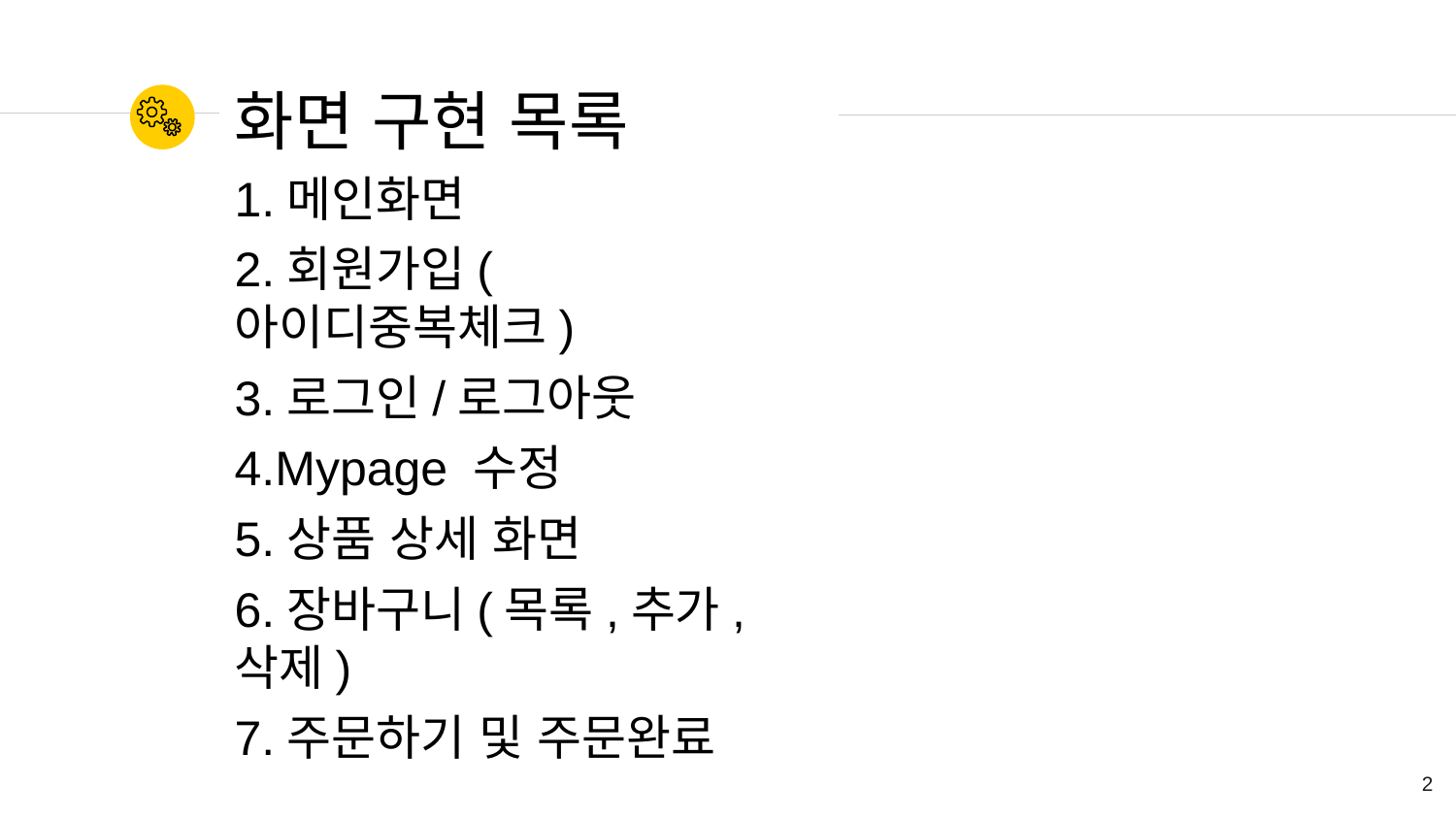

# 화면 구현 목록

1.메인화면
2.회원가입(아이디중복체크)
3.로그인/로그아웃
4.Mypage 수정
5.상품 상세 화면
6.장바구니(목록,추가,삭제)
7.주문하기 및 주문완료

2